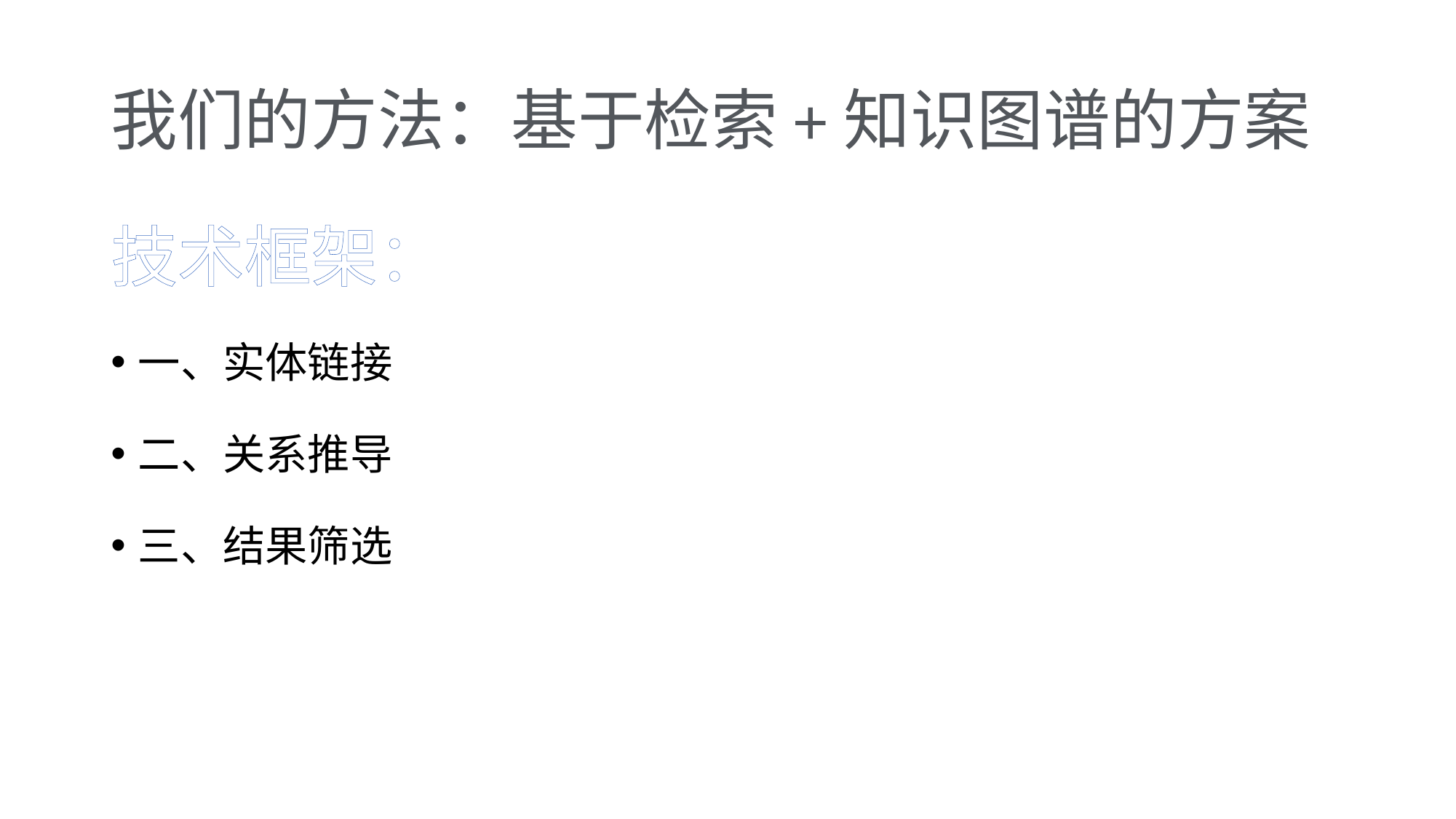

# 我们的方法：基于检索+知识图谱的方案
技术框架：
一、实体链接
二、关系推导
三、结果筛选